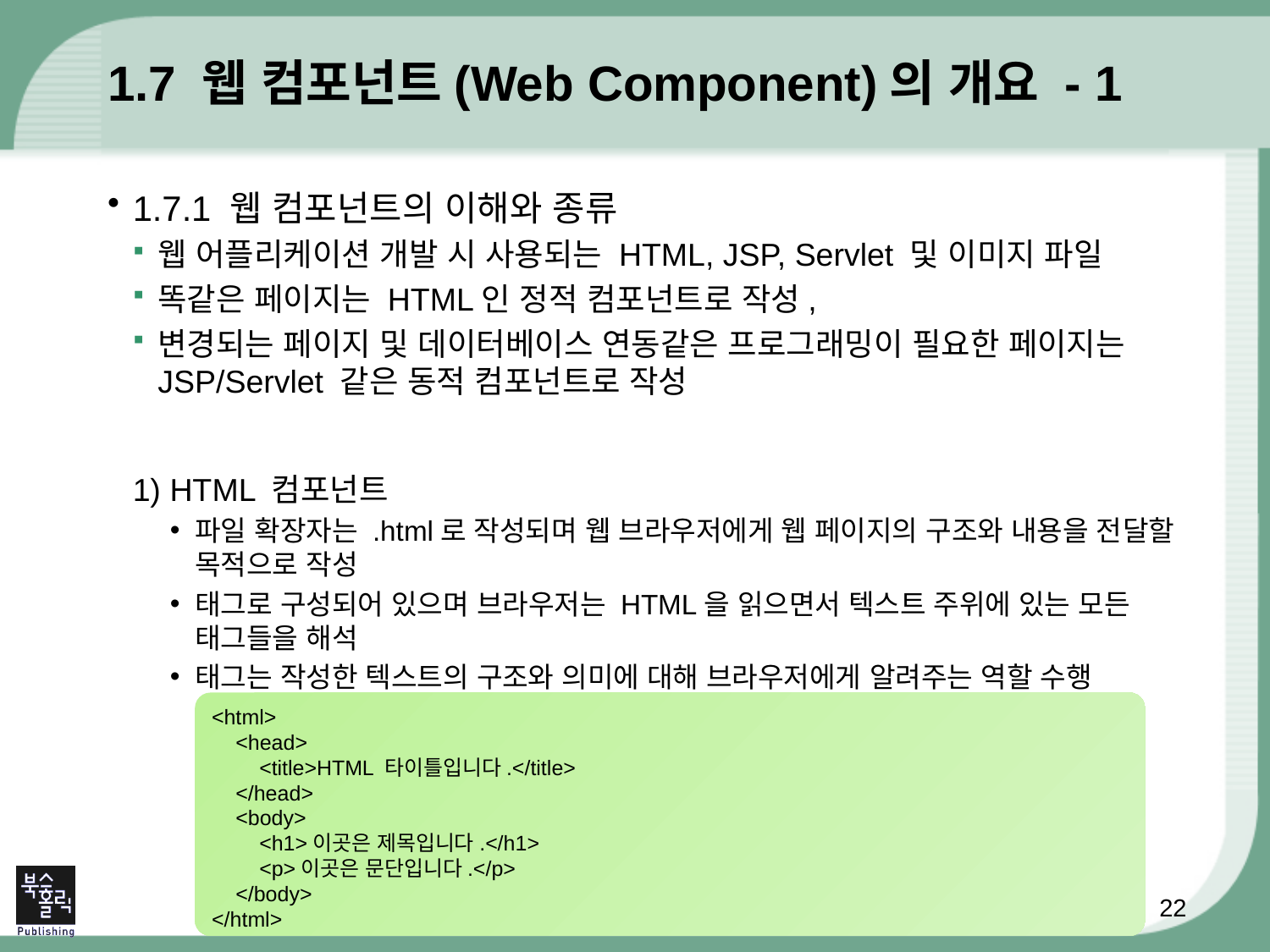

# 1.7 웹 컴포넌트(Web Component)의 개요 - 1
1.7.1 웹 컴포넌트의 이해와 종류
웹 어플리케이션 개발 시 사용되는 HTML, JSP, Servlet 및 이미지 파일
똑같은 페이지는 HTML인 정적 컴포넌트로 작성,
변경되는 페이지 및 데이터베이스 연동같은 프로그래밍이 필요한 페이지는 JSP/Servlet 같은 동적 컴포넌트로 작성

1) HTML 컴포넌트
파일 확장자는 .html로 작성되며 웹 브라우저에게 웹 페이지의 구조와 내용을 전달할 목적으로 작성
태그로 구성되어 있으며 브라우저는 HTML을 읽으면서 텍스트 주위에 있는 모든 태그들을 해석
태그는 작성한 텍스트의 구조와 의미에 대해 브라우저에게 알려주는 역할 수행
<html>
    <head>
        <title>HTML 타이틀입니다.</title>
    </head>
    <body>
        <h1>이곳은 제목입니다.</h1>
        <p>이곳은 문단입니다.</p>
    </body>
</html>
22